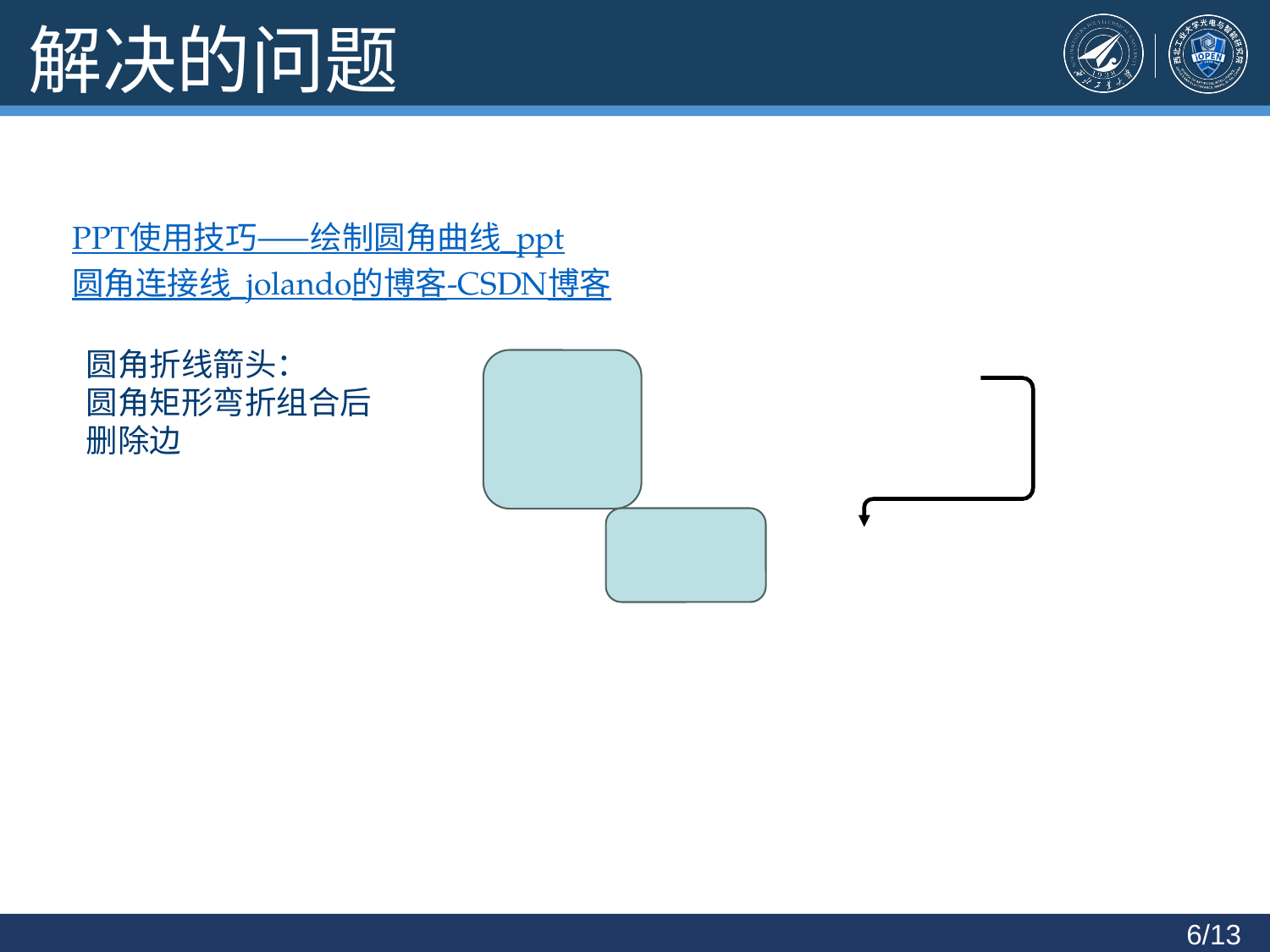

解决的问题
PPT使用技巧——绘制圆角曲线_ppt圆角连接线_jolando的博客-CSDN博客
圆角折线箭头：
圆角矩形弯折组合后删除边

6/13